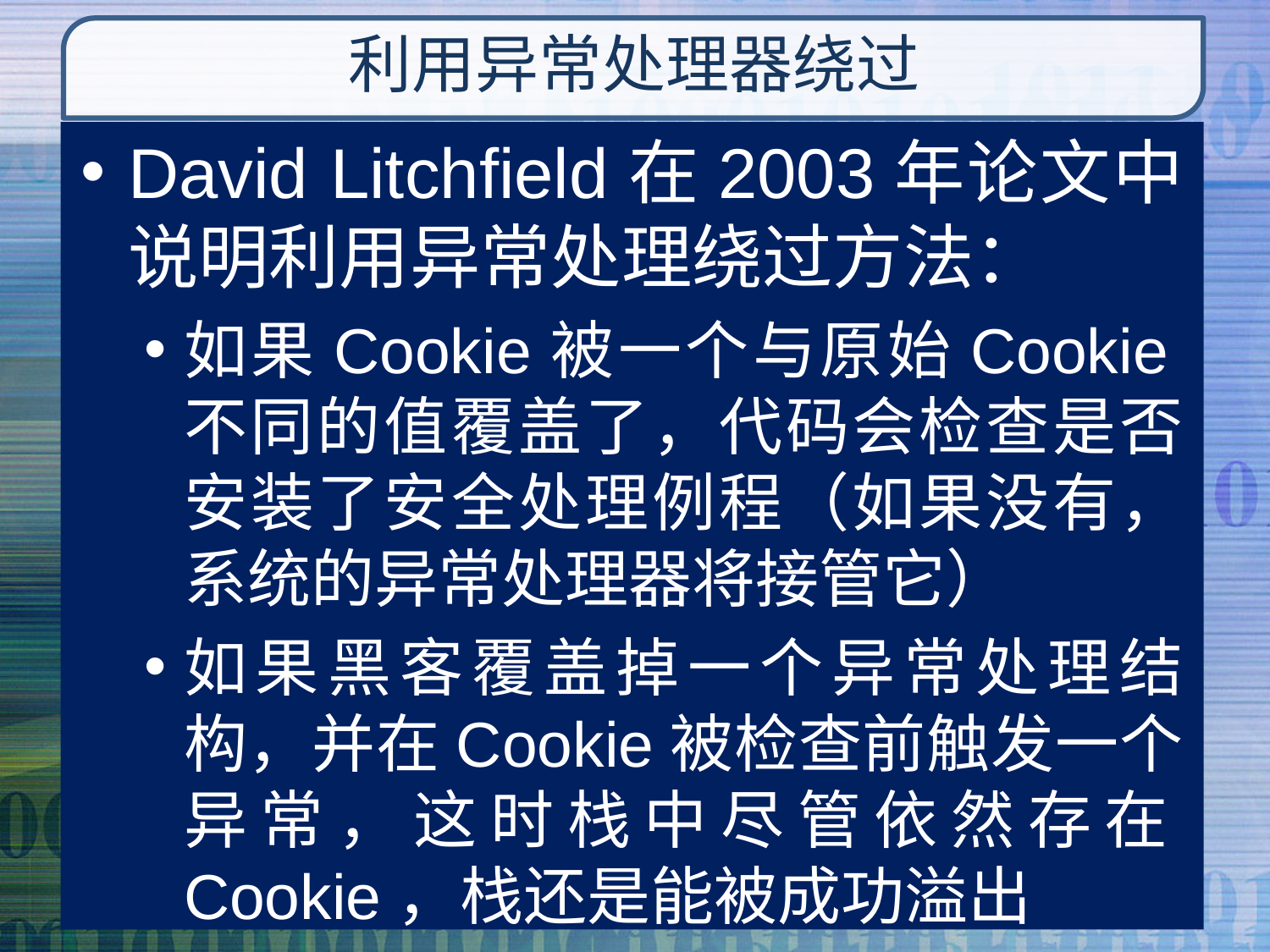

# 利用异常处理器绕过
David Litchfield在2003年论文中说明利用异常处理绕过方法：
如果Cookie被一个与原始Cookie不同的值覆盖了，代码会检查是否安装了安全处理例程（如果没有，系统的异常处理器将接管它）
如果黑客覆盖掉一个异常处理结构，并在Cookie被检查前触发一个异常，这时栈中尽管依然存在Cookie，栈还是能被成功溢出